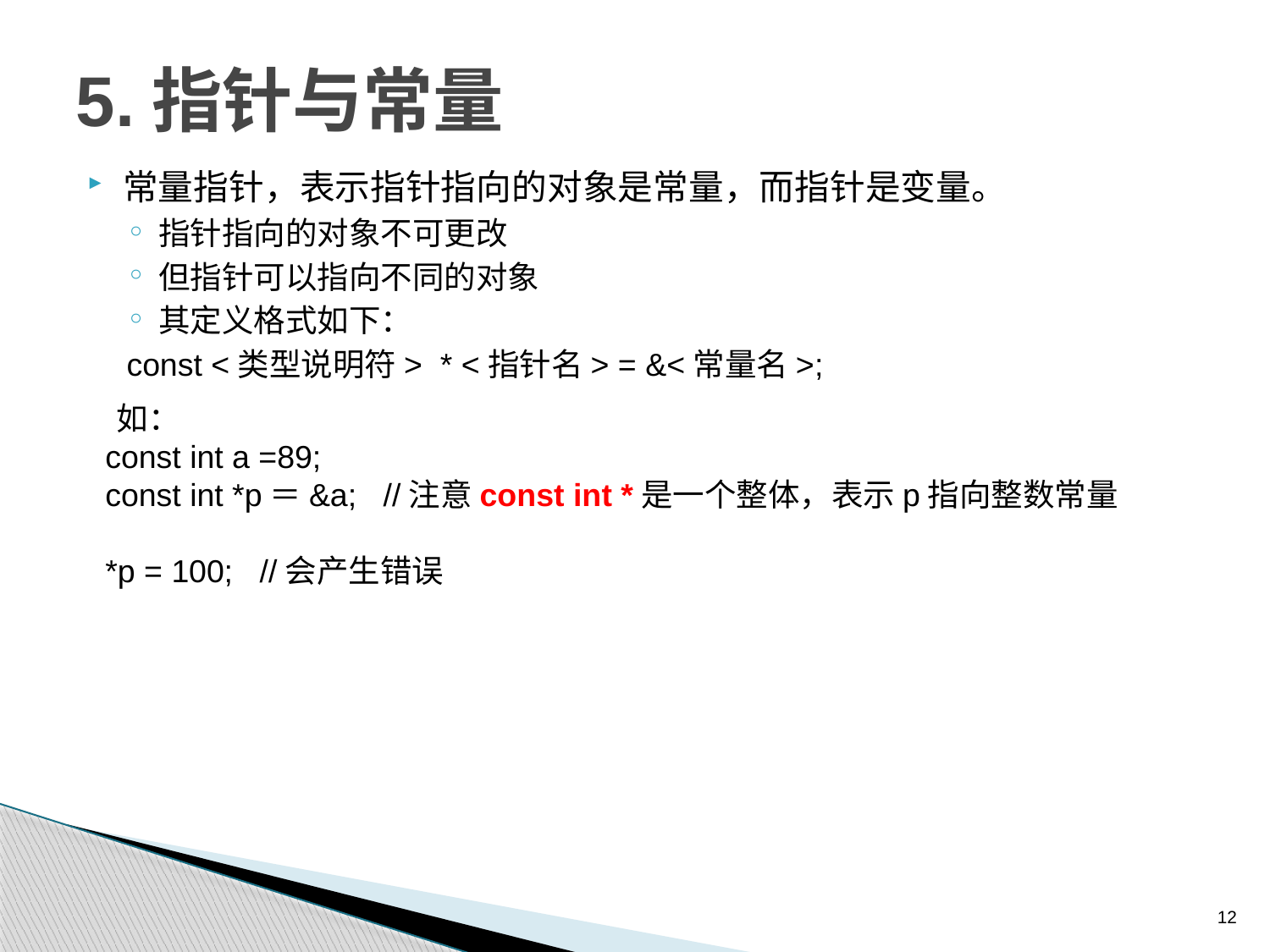

# 5.指针与常量
常量指针，表示指针指向的对象是常量，而指针是变量。
指针指向的对象不可更改
但指针可以指向不同的对象
其定义格式如下：
const <类型说明符>  * <指针名> = &<常量名>;
   如：
  const int a =89;
  const int *p＝&a;   //注意const int *是一个整体，表示p指向整数常量

  *p = 100;   //会产生错误

12